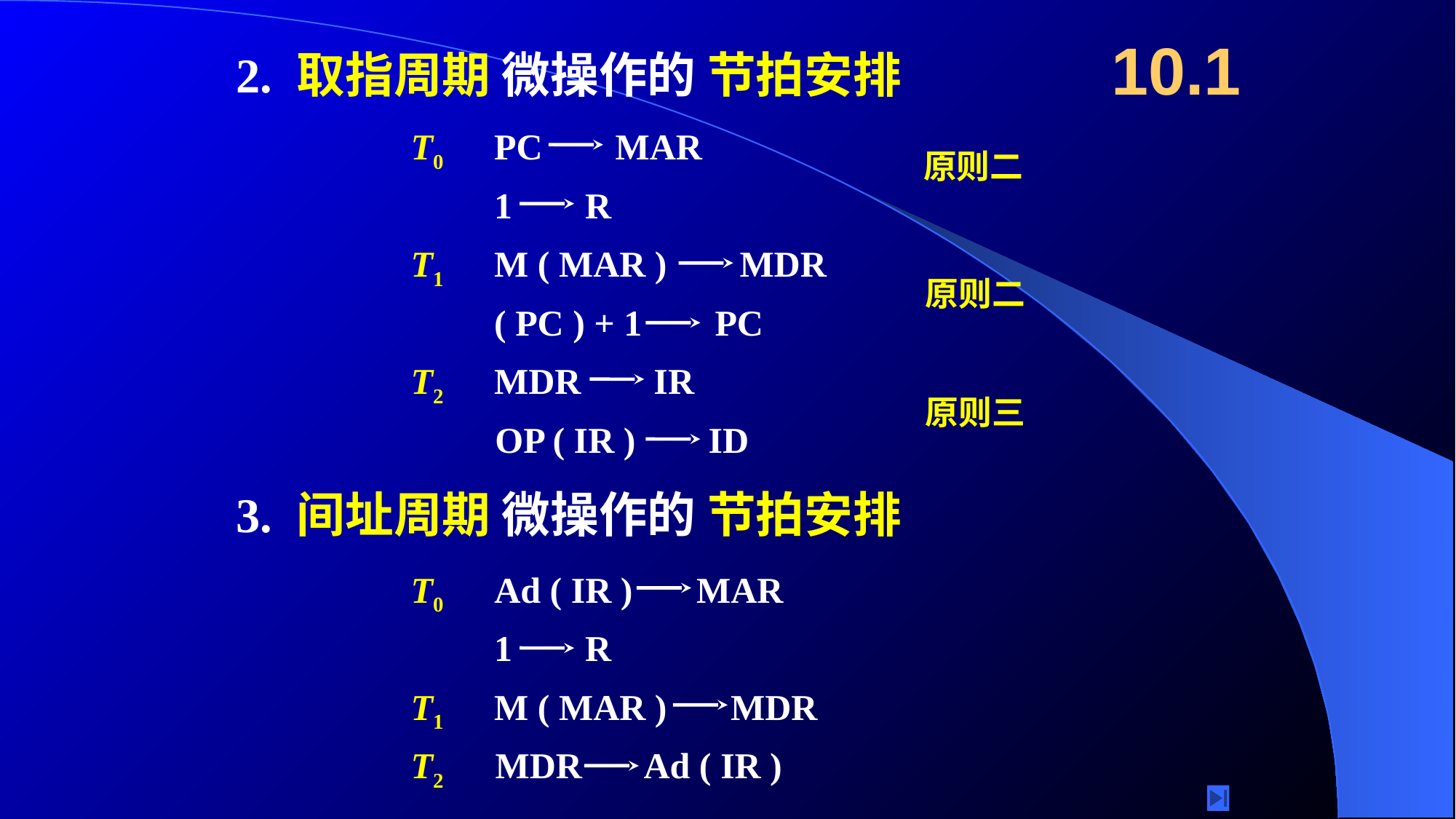

10.1
2. 取指周期 微操作的 节拍安排
T0
PC        MAR

原则二
1        R

T1
M ( MAR )        MDR

原则二
( PC ) + 1        PC

T2
MDR        IR

原则三
OP ( IR )        ID

3. 间址周期 微操作的 节拍安排
T0
Ad ( IR )       MAR

1        R

T1
M ( MAR )       MDR

T2
MDR       Ad ( IR )